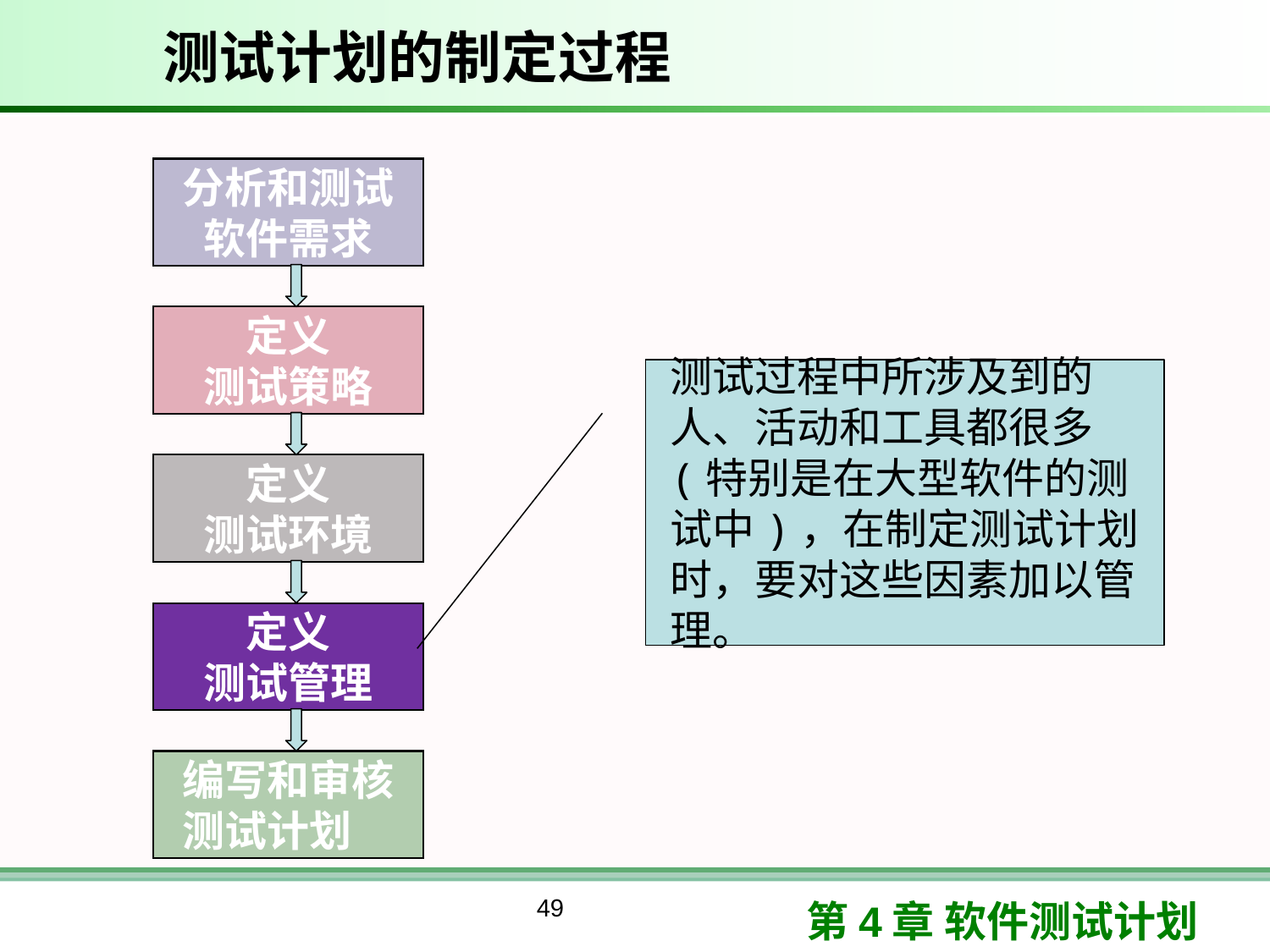

# 测试计划的制定过程
分析和测试软件需求

定义
测试策略
测试过程中所涉及到的人、活动和工具都很多(特别是在大型软件的测试中)，在制定测试计划时，要对这些因素加以管理。

定义
测试环境

定义
测试管理

编写和审核
测试计划
49